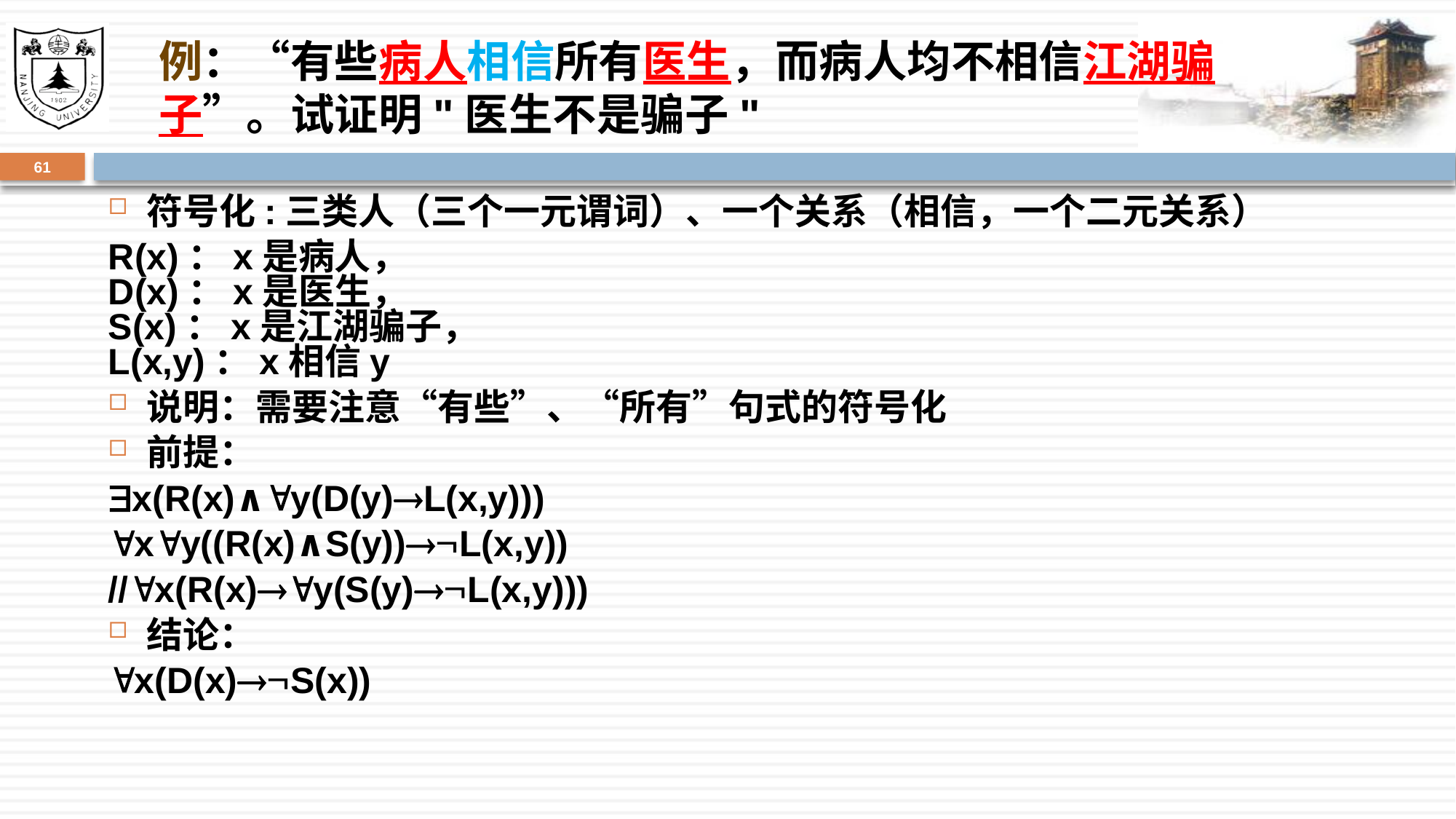

# 例：“有些病人相信所有医生，而病人均不相信江湖骗子”。试证明"医生不是骗子"
61
符号化:三类人（三个一元谓词）、一个关系（相信，一个二元关系）
R(x)：x是病人，
D(x)：x是医生，
S(x)：x是江湖骗子，
L(x,y)：x相信y
说明：需要注意“有些”、“所有”句式的符号化
前提：
∃x(R(x)∧∀y(D(y)→L(x,y)))
∀x∀y((R(x)∧S(y))→¬L(x,y))
//∀x(R(x)→∀y(S(y)→¬L(x,y)))
结论：
∀x(D(x)→¬S(x))